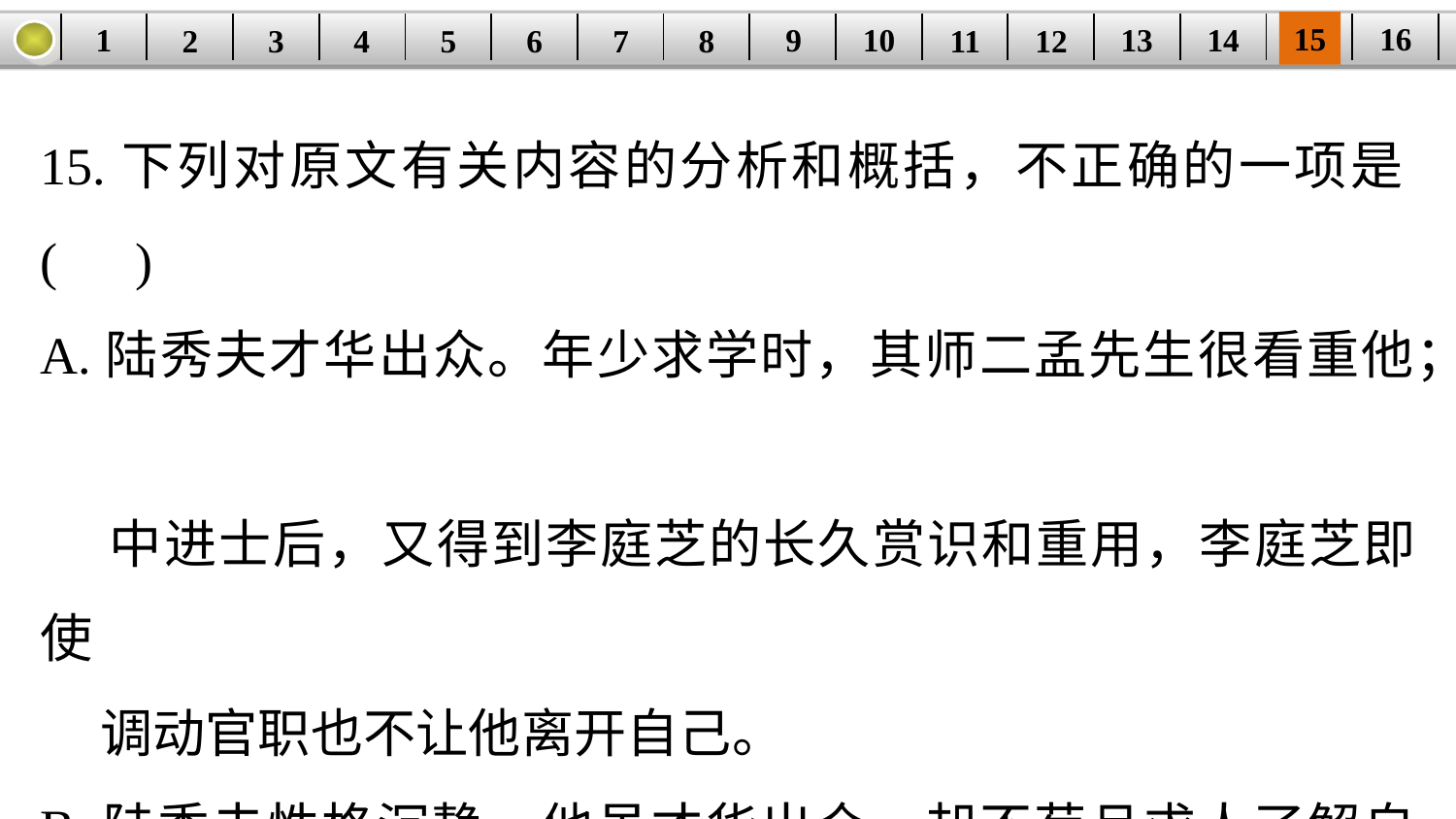

16

15
14
9
10
1
13
3
4
5
6
8
11
2
12
|  |  |  |  |  |  |  |  |  |  |  |  |  |  |  |  |
| --- | --- | --- | --- | --- | --- | --- | --- | --- | --- | --- | --- | --- | --- | --- | --- |
7

15.下列对原文有关内容的分析和概括，不正确的一项是(　)
A.陆秀夫才华出众。年少求学时，其师二孟先生很看重他；
    中进士后，又得到李庭芝的长久赏识和重用，李庭芝即使
    调动官职也不让他离开自己。
B.陆秀夫性格沉静。他虽才华出众，却不苟且求人了解自己。
    每每同僚议事，他都沉默不发一言，即使在酒宴上神色也
    矜持庄重。